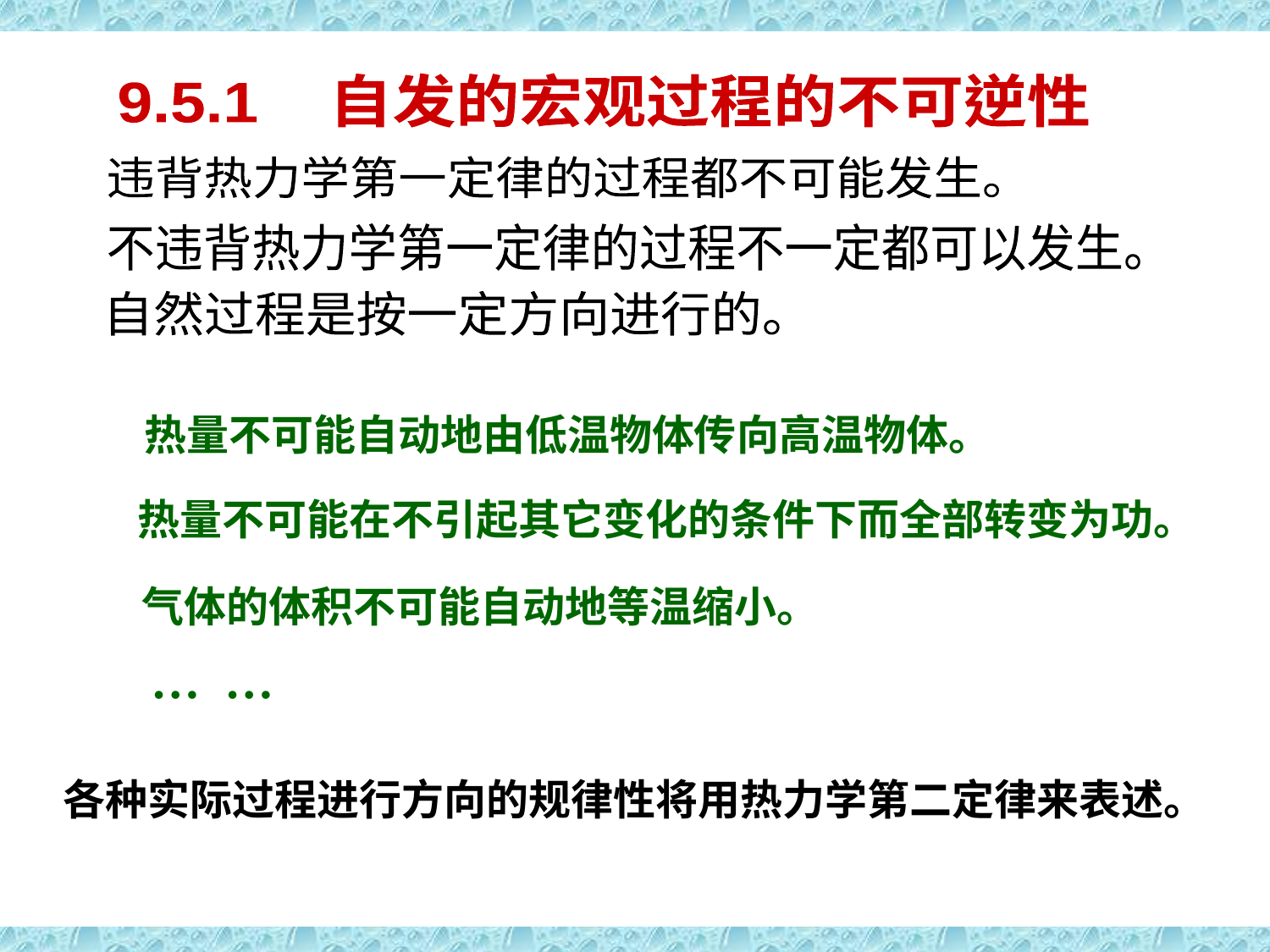

归纳
9.5.1    自发的宏观过程的不可逆性
违背热力学第一定律的过程都不可能发生。
不违背热力学第一定律的过程不一定都可以发生。
自然过程是按一定方向进行的。
与热现象有关的自然宏观过程
热量不可能自动地由低温物体传向高温物体。
热量不可能在不引起其它变化的条件下而全部转变为功。
气体的体积不可能自动地等温缩小。
…  …
各种实际过程进行方向的规律性将用热力学第二定律来表述。